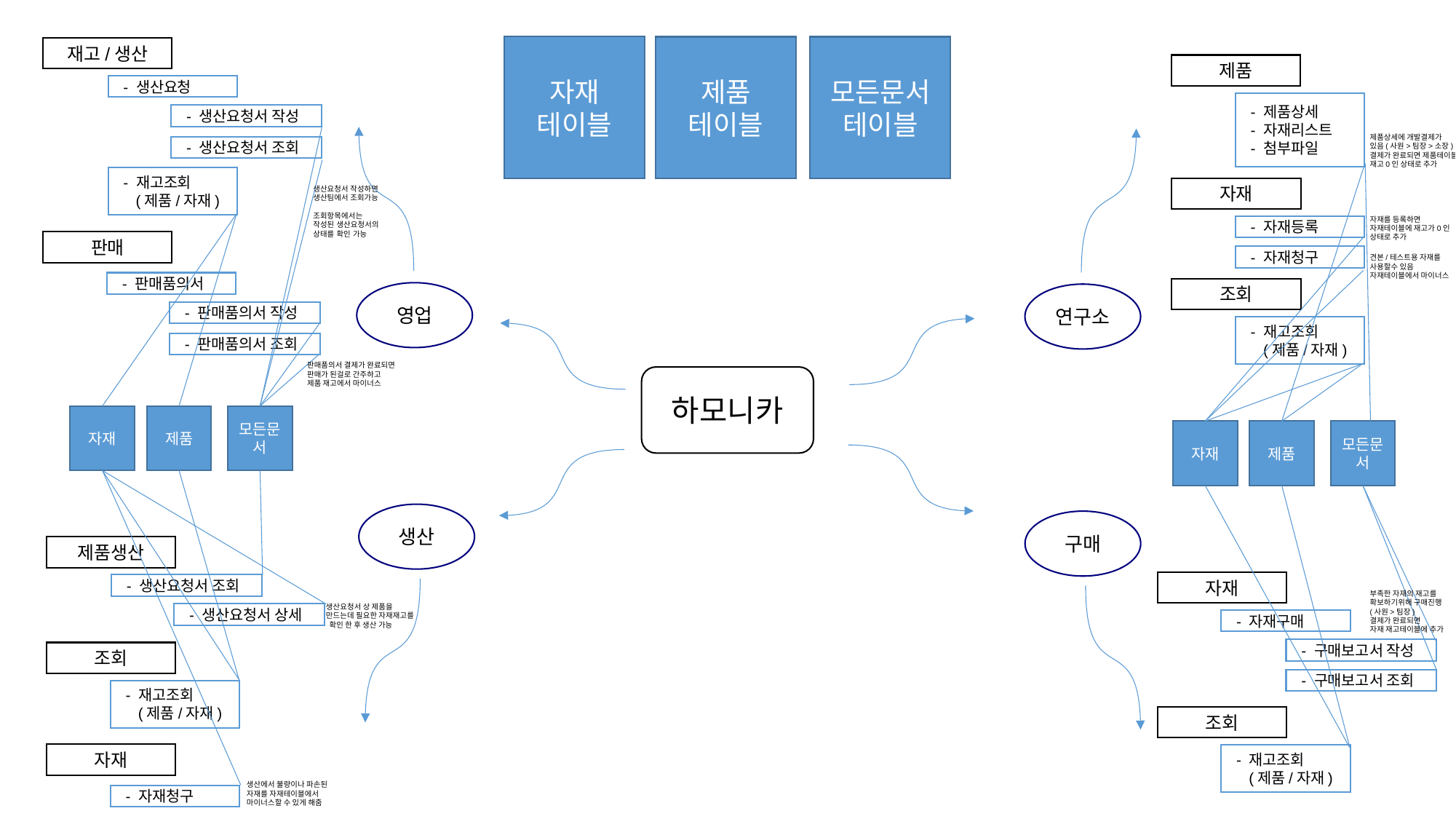

자재
테이블
제품
테이블
모든문서
테이블
재고/생산
제품
 - 생산요청
 - 제품상세
 - 자재리스트
 - 첨부파일
 - 생산요청서 작성
제품상세에 개발결제가
있음(사원>팀장>소장)
결제가 완료되면 제품테이블에 재고0인 상태로 추가
 - 생산요청서 조회
 - 재고조회
    (제품/자재)
자재
생산요청서 작성하면
생산팀에서 조회가능

조회항목에서는
작성된 생산요청서의
상태를 확인 가능
자재를 등록하면
자재테이블에 재고가0인
상태로 추가
 - 자재등록
판매
 - 자재청구
견본/테스트용 자재를
사용할수 있음
자재테이블에서 마이너스
 - 판매품의서
조회
영업
연구소
 - 판매품의서 작성
 - 재고조회
    (제품/자재)
 - 판매품의서 조회
판매품의서 결제가 완료되면
판매가 된걸로 간주하고
제품 재고에서 마이너스
하모니카
자재
제품
모든문서
자재
제품
모든문서
생산
구매
제품생산
자재
 - 생산요청서 조회
부족한 자재의 재고를
확보하기위해 구매진행
(사원>팀장)
결제가 완료되면
자재 재고테이블에 추가
생산요청서 상 제품을
만드는데 필요한 자재재고를
 확인 한 후 생산 가능
 - 생산요청서 상세
 - 자재구매
 - 구매보고서 작성
조회
 - 구매보고서 조회
 - 재고조회
    (제품/자재)
조회
자재
 - 재고조회
    (제품/자재)
생산에서 불량이나 파손된 자재를 자재테이블에서 마이너스할 수 있게 해줌
 - 자재청구